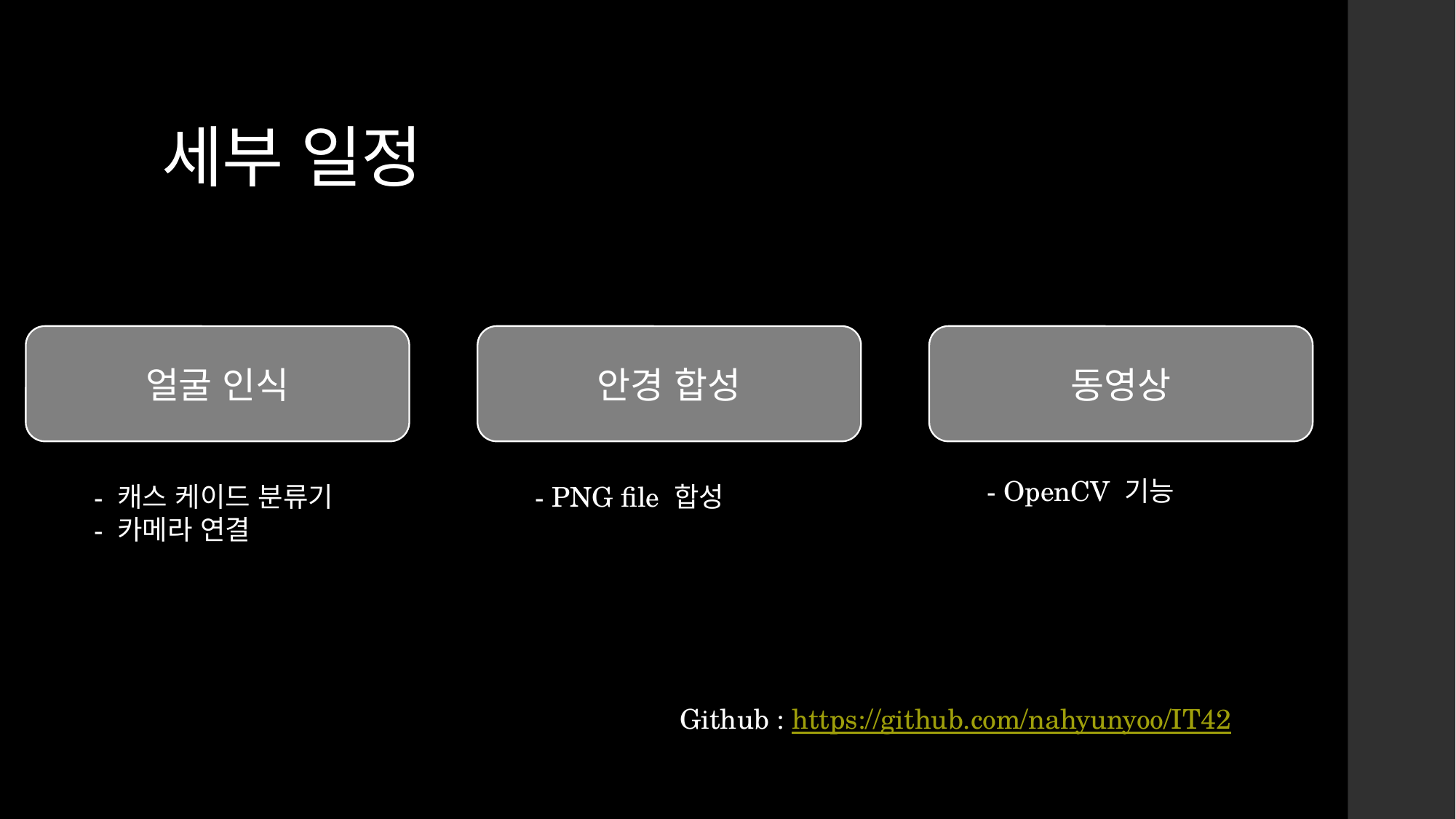

# 세부 일정
얼굴 인식
안경 합성
동영상
- OpenCV 기능
- 캐스 케이드 분류기
- 카메라 연결
- PNG file 합성
Github : https://github.com/nahyunyoo/IT42